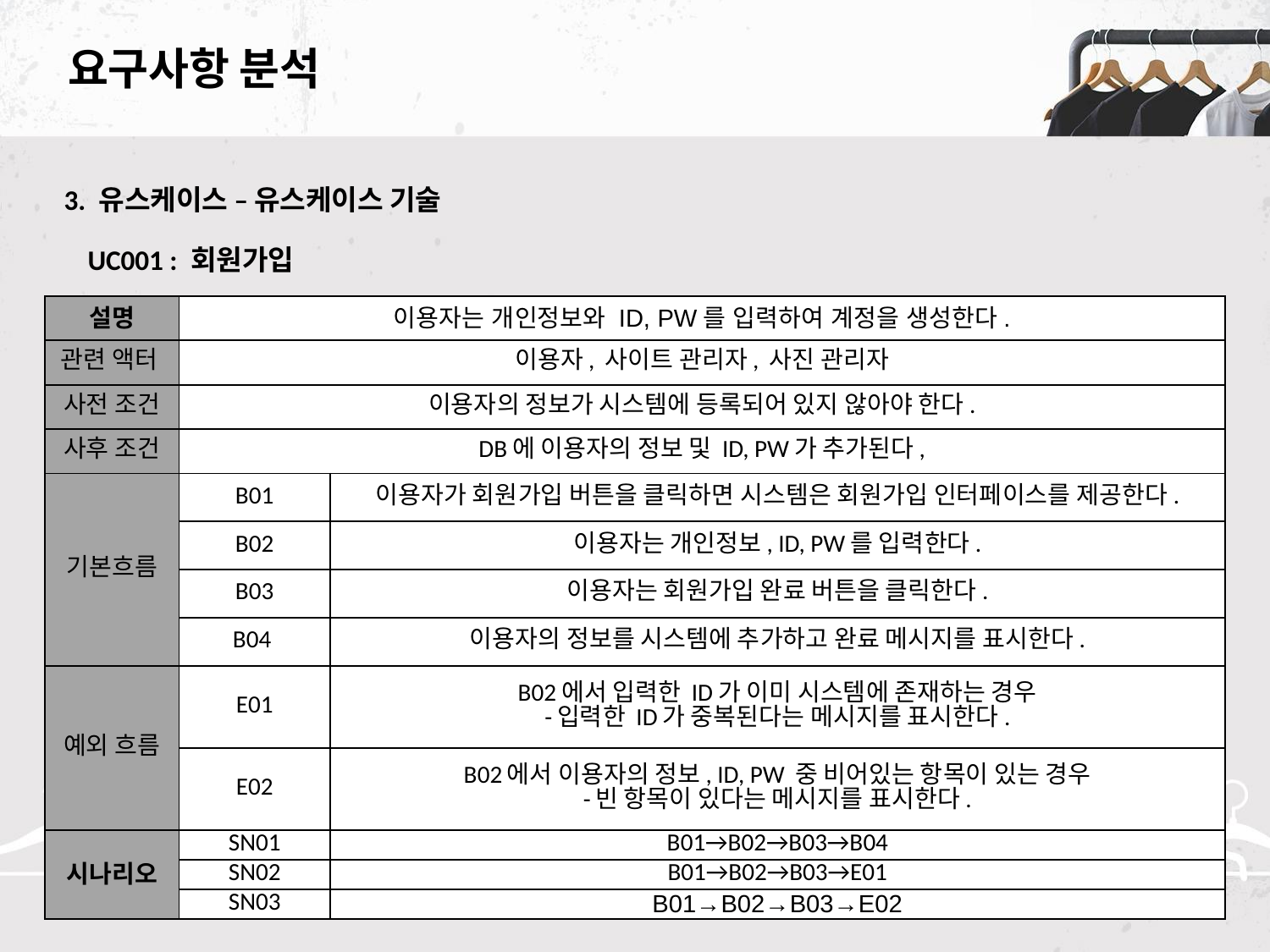

# 요구사항 분석
3. 유스케이스 – 유스케이스 기술
UC001 : 회원가입
| 설명 | 이용자는 개인정보와 ID, PW를 입력하여 계정을 생성한다. |  |
| --- | --- | --- |
| 관련 액터 | 이용자, 사이트 관리자, 사진 관리자 |  |
| 사전 조건 | 이용자의 정보가 시스템에 등록되어 있지 않아야 한다. |  |
| 사후 조건 | DB에 이용자의 정보 및 ID, PW가 추가된다, |  |
| 기본흐름 | B01 | 이용자가 회원가입 버튼을 클릭하면 시스템은 회원가입 인터페이스를 제공한다. |
|  | B02 | 이용자는 개인정보, ID, PW를 입력한다. |
|  | B03 | 이용자는 회원가입 완료 버튼을 클릭한다. |
|  | B04 | 이용자의 정보를 시스템에 추가하고 완료 메시지를 표시한다. |
| 예외 흐름 | E01 | B02에서 입력한 ID가 이미 시스템에 존재하는 경우 -입력한 ID가 중복된다는 메시지를 표시한다. |
|  | E02 | B02에서 이용자의 정보, ID, PW 중 비어있는 항목이 있는 경우 -빈 항목이 있다는 메시지를 표시한다. |
| 시나리오 | SN01 | B01→B02→B03→B04 |
|  | SN02 | B01→B02→B03→E01 |
|  | SN03 | B01→B02→B03→E02 |